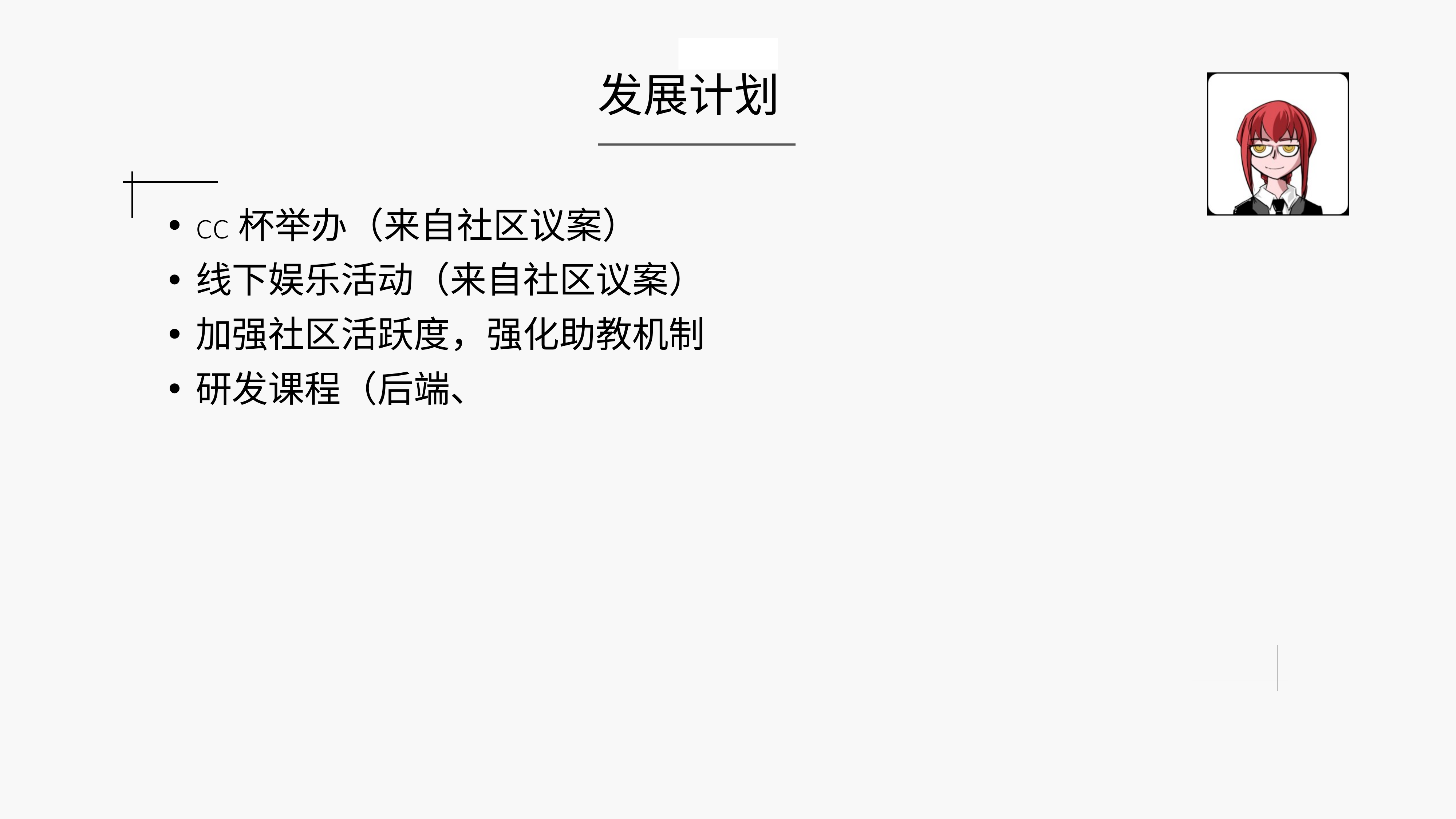

发展计划
cc杯举办（来自社区议案）
线下娱乐活动（来自社区议案）
加强社区活跃度，强化助教机制
研发课程（后端、